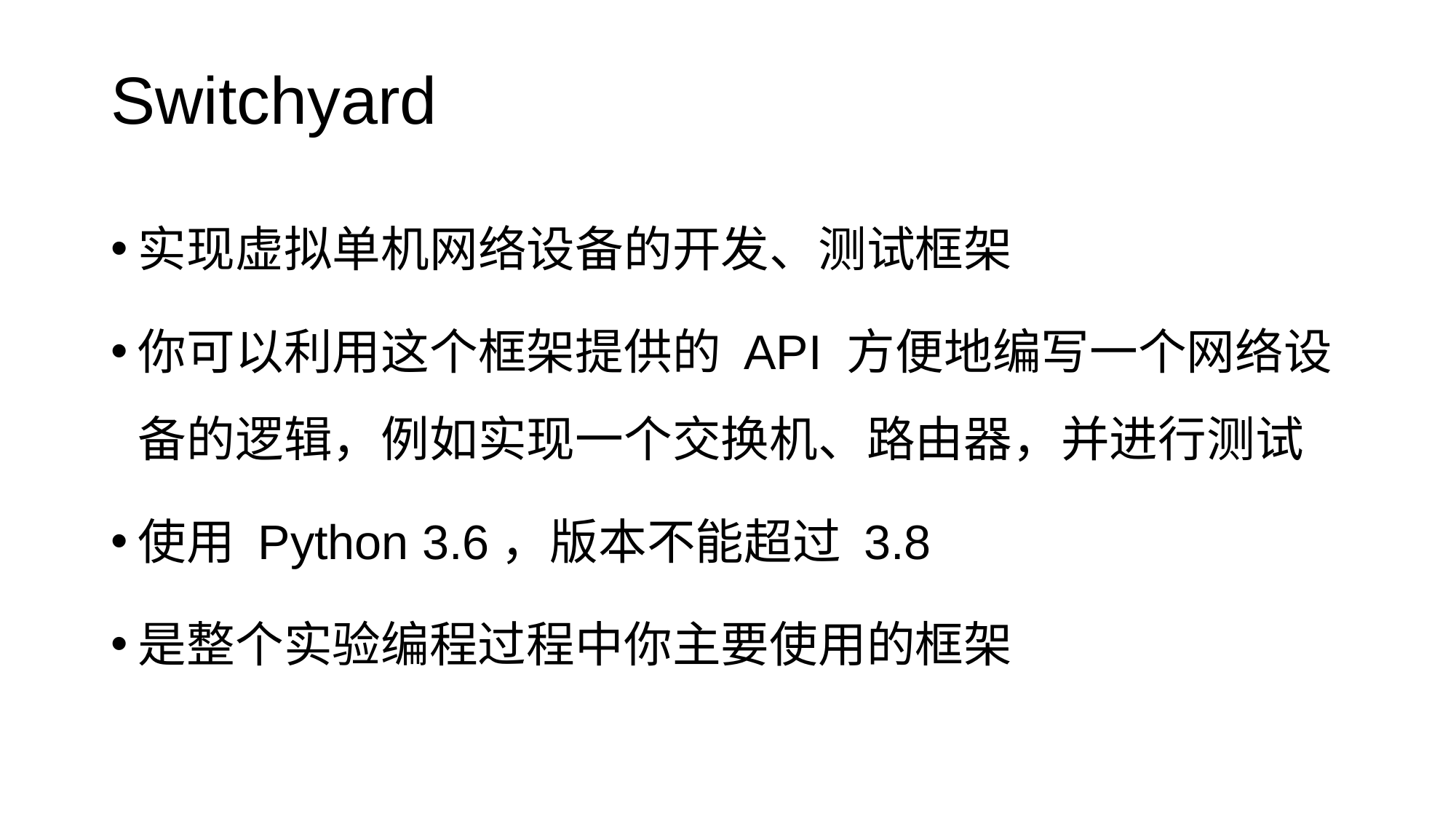

# Switchyard
实现虚拟单机网络设备的开发、测试框架
你可以利用这个框架提供的 API 方便地编写一个网络设备的逻辑，例如实现一个交换机、路由器，并进行测试
使用 Python 3.6，版本不能超过 3.8
是整个实验编程过程中你主要使用的框架